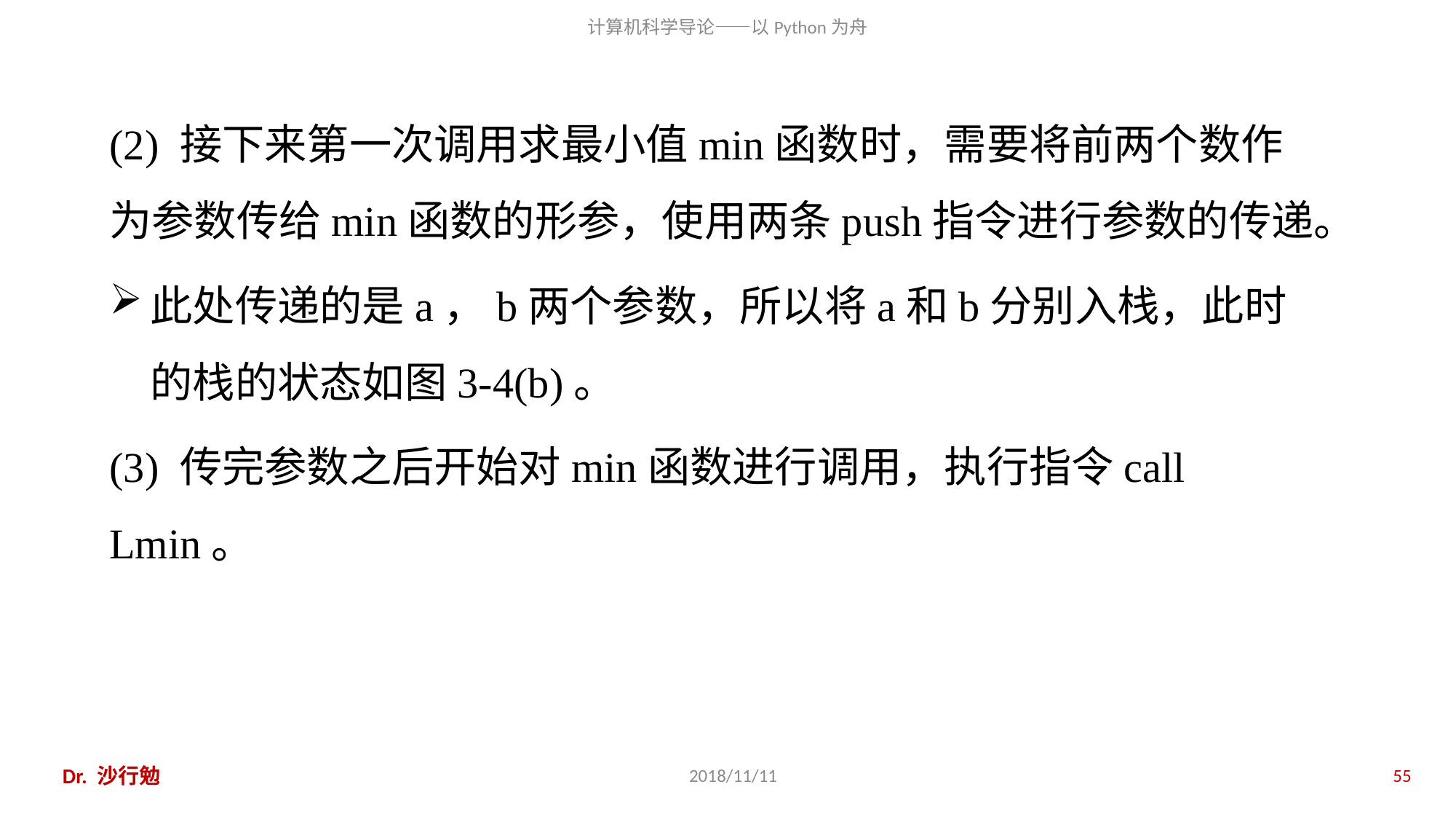

(2) 接下来第一次调用求最小值min函数时，需要将前两个数作为参数传给min函数的形参，使用两条push指令进行参数的传递。
此处传递的是a，b两个参数，所以将a和b分别入栈，此时的栈的状态如图3-4(b)。
(3) 传完参数之后开始对min函数进行调用，执行指令call Lmin。

Dr. 沙行勉
2018/11/11
55